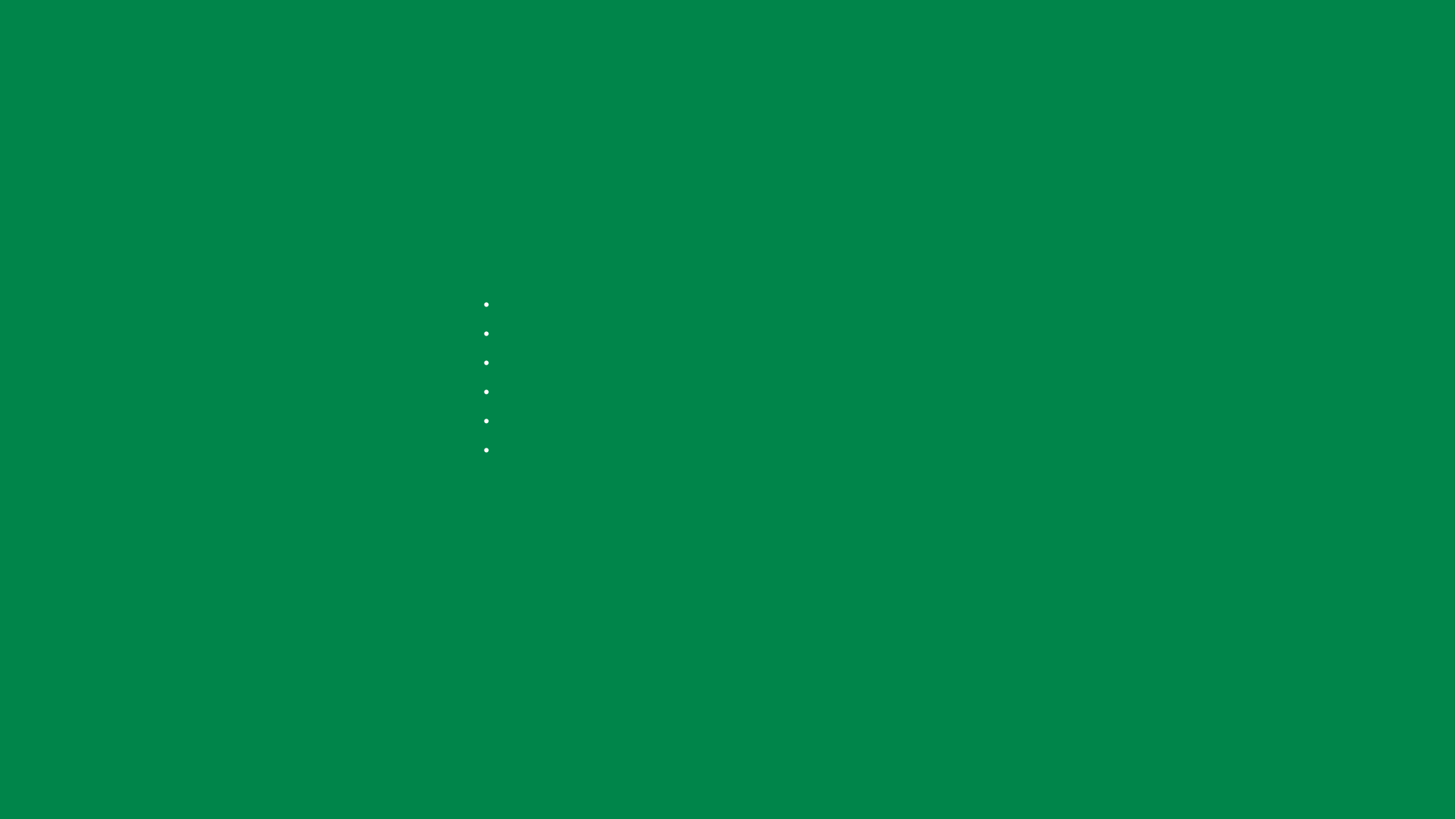

index
기본정책
퍼블리싱 소스 구성
html
Style sheet
Javascript
images